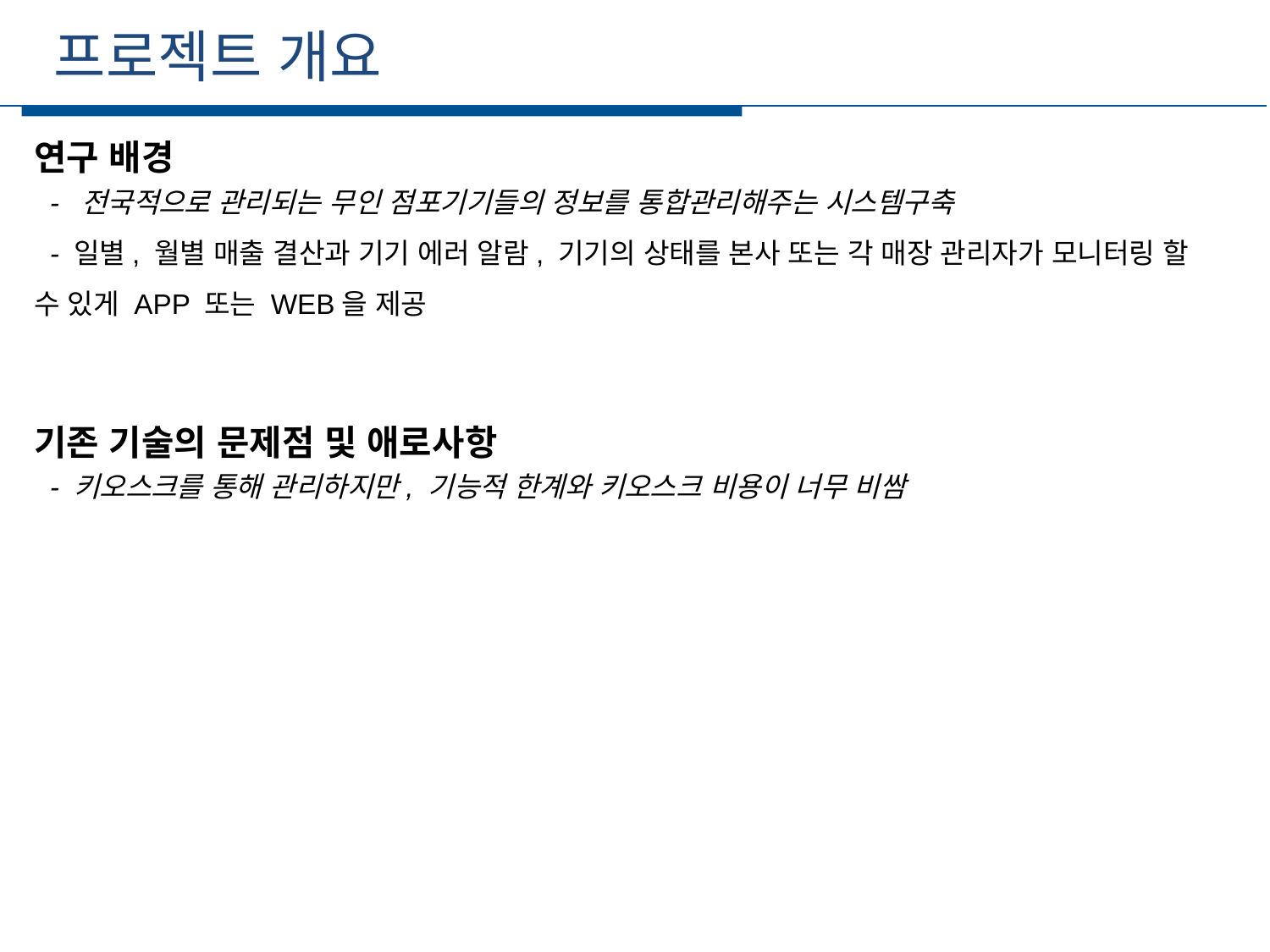

프로젝트 개요
세부일정

연구 배경
  -  전국적으로 관리되는 무인 점포기기들의 정보를 통합관리해주는 시스템구축
  - 일별, 월별 매출 결산과 기기 에러 알람, 기기의 상태를 본사 또는 각 매장 관리자가 모니터링 할 수 있게 APP 또는 WEB을 제공

기존 기술의 문제점 및 애로사항
  - 키오스크를 통해 관리하지만, 기능적 한계와 키오스크 비용이 너무 비쌈